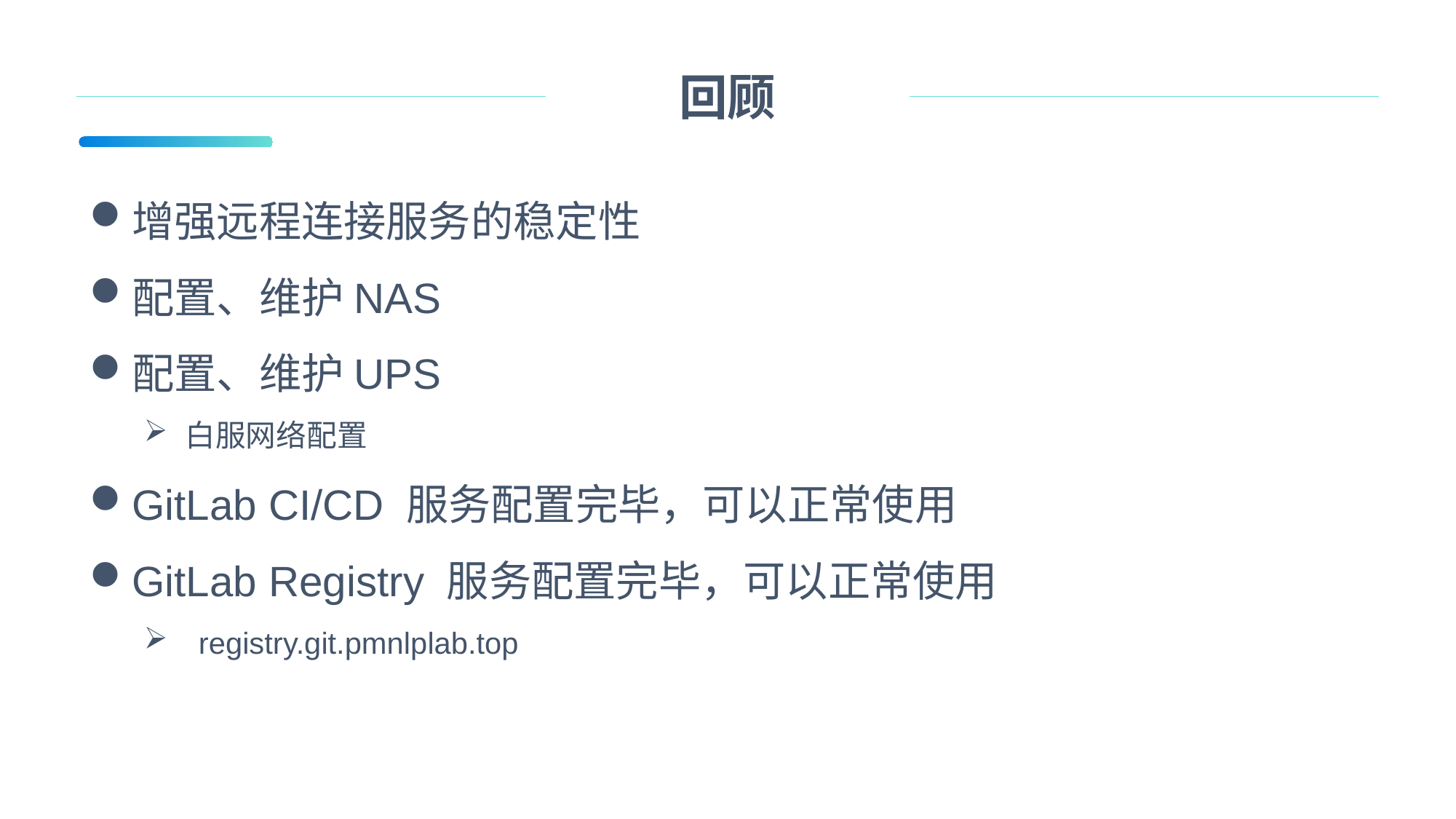

回顾

增强远程连接服务的稳定性
配置、维护NAS
配置、维护UPS
白服网络配置
GitLab CI/CD 服务配置完毕，可以正常使用
GitLab Registry 服务配置完毕，可以正常使用
registry.git.pmnlplab.top